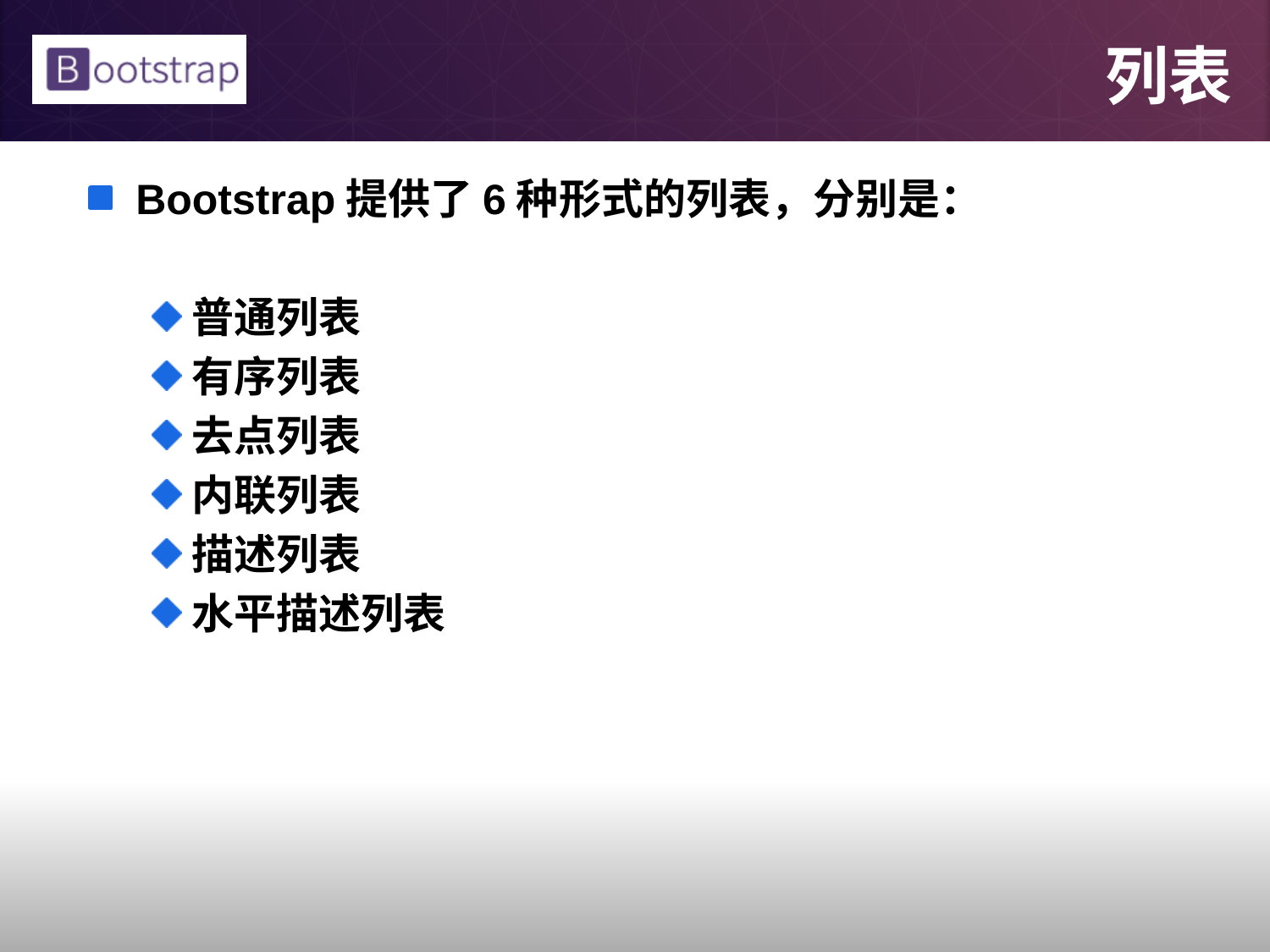

# 列表
Bootstrap提供了6种形式的列表，分别是：

普通列表
有序列表
去点列表
内联列表
描述列表
水平描述列表